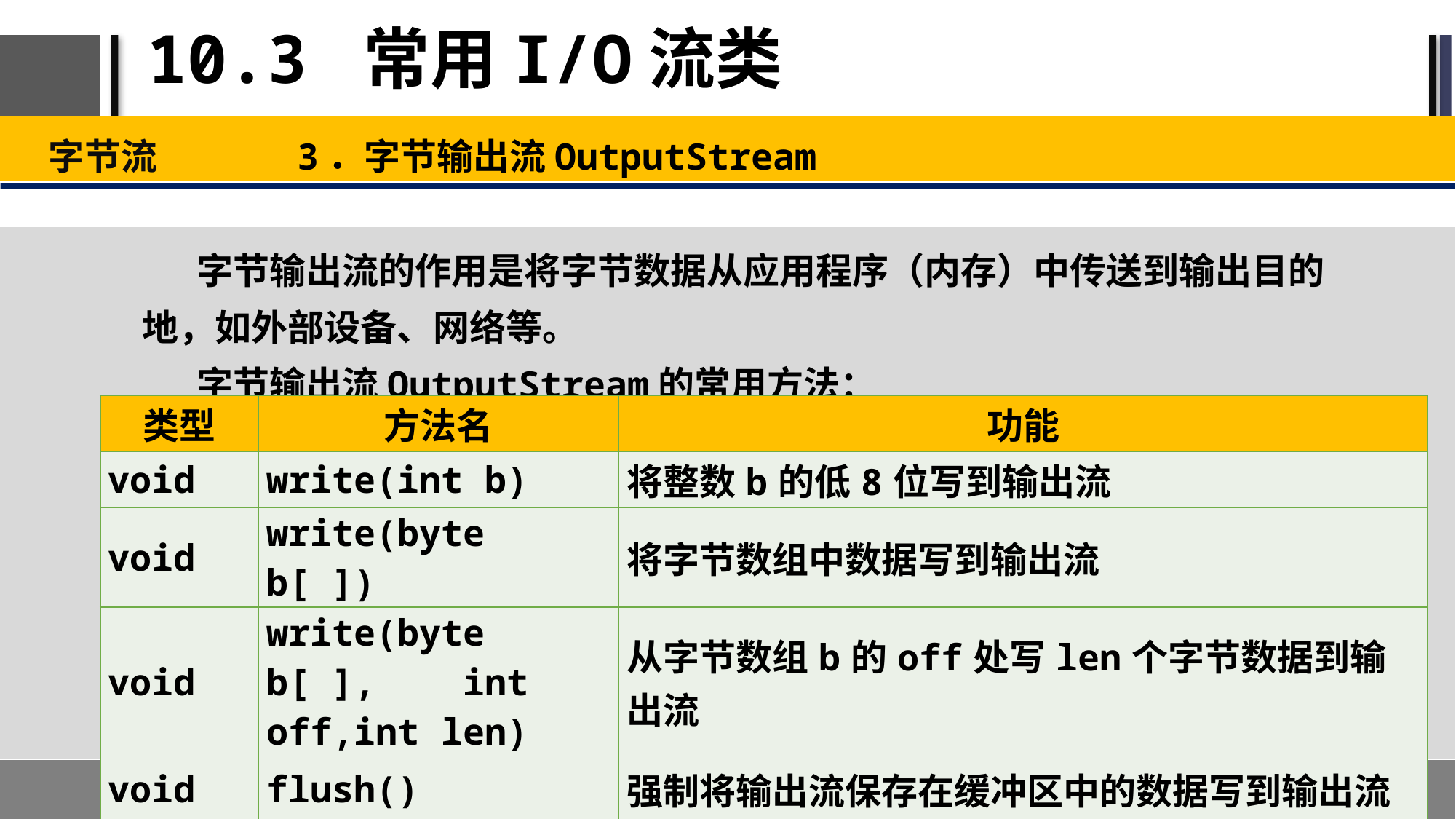

# 10.3 常用I/O流类

字节流                3．字节输出流OutputStream

字节输出流的作用是将字节数据从应用程序（内存）中传送到输出目的地，如外部设备、网络等。
字节输出流OutputStream的常用方法：
| 类型 | 方法名 | 功能 |
| --- | --- | --- |
| void | write(int b) | 将整数b的低8位写到输出流 |
| void | write(byte b[ ]) | 将字节数组中数据写到输出流 |
| void | write(byte b[ ], int off,int len) | 从字节数组b的off处写len个字节数据到输出流 |
| void | flush() | 强制将输出流保存在缓冲区中的数据写到输出流 |
| void | close() | 关闭输出流，释放资源 |